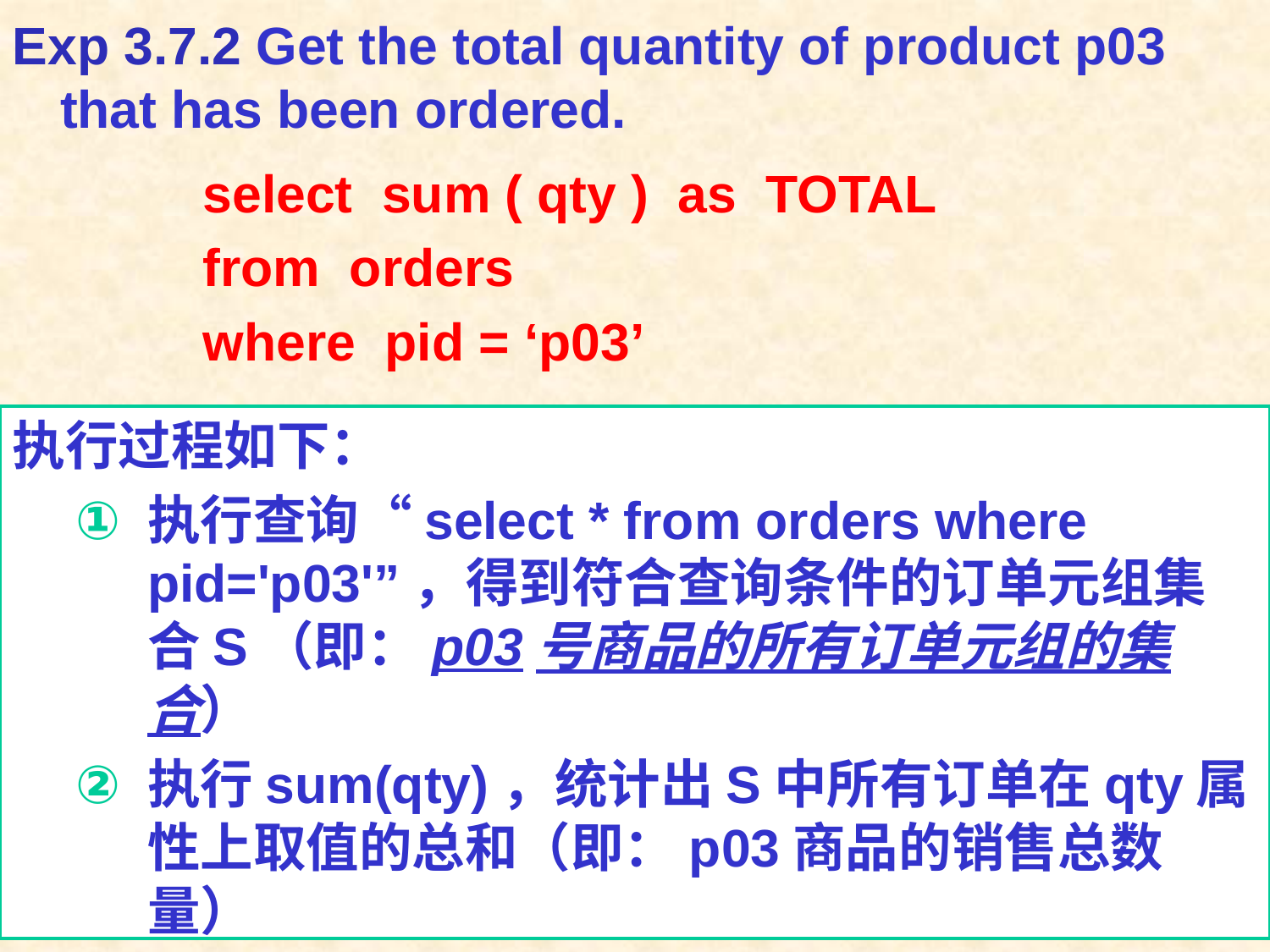

Exp 3.7.2 Get the total quantity of product p03 that has been ordered.
select  sum ( qty )  as  TOTAL
from  orders
where  pid = ‘p03’
执行过程如下：
执行查询“select * from orders where pid='p03'”，得到符合查询条件的订单元组集合S（即：p03号商品的所有订单元组的集合）
执行sum(qty)，统计出S中所有订单在qty属性上取值的总和（即：p03商品的销售总数量）
返回统计结果

Database Principles & Programming
152